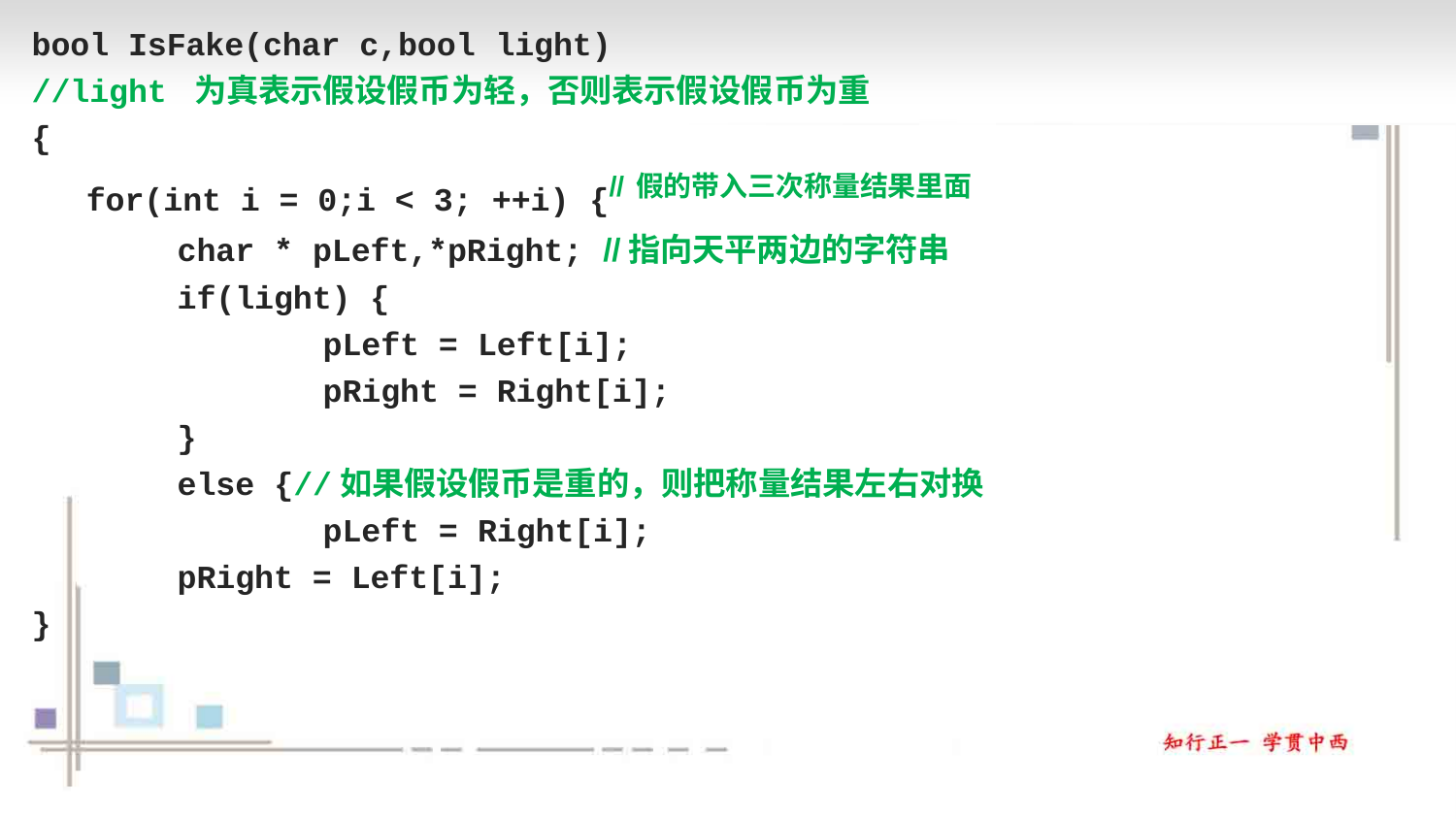

bool IsFake(char c,bool light)
//light 为真表示假设假币为轻，否则表示假设假币为重
{
for(int i = 0;i < 3; ++i) {//假的带入三次称量结果里面
char * pLeft,*pRight; //指向天平两边的字符串
if(light) {
pLeft = Left[i];
pRight = Right[i];
}
else {//如果假设假币是重的，则把称量结果左右对换
	pLeft = Right[i];
pRight = Left[i];
}